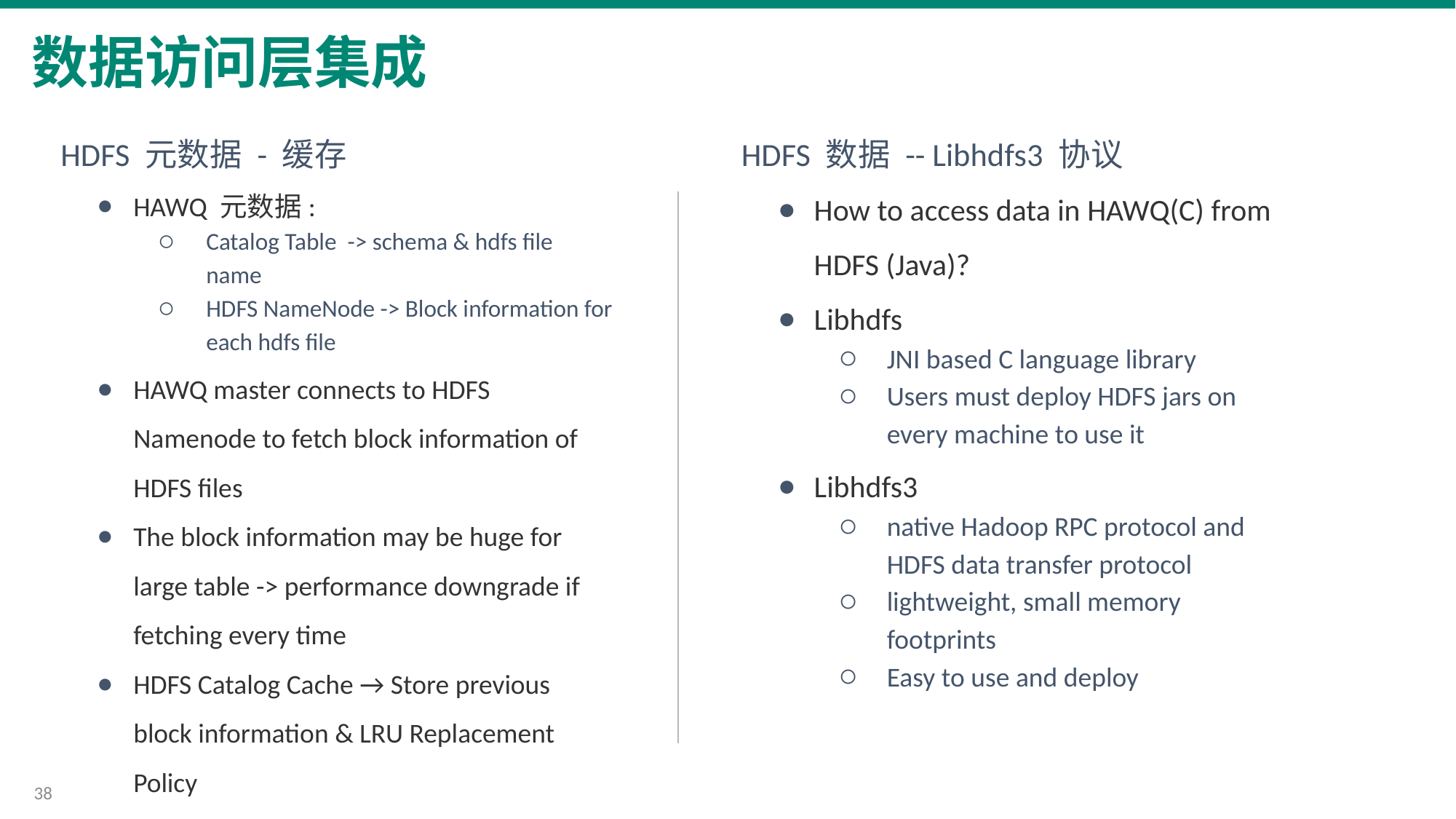

# 数据访问层集成
HDFS 元数据 - 缓存
HAWQ 元数据:
Catalog Table  -> schema & hdfs file name
HDFS NameNode -> Block information for each hdfs file
HAWQ master connects to HDFS Namenode to fetch block information of HDFS files
The block information may be huge for large table -> performance downgrade if fetching every time
HDFS Catalog Cache → Store previous block information & LRU Replacement Policy

HDFS 数据 -- Libhdfs3 协议
How to access data in HAWQ(C) from HDFS (Java)?
Libhdfs
JNI based C language library
Users must deploy HDFS jars on every machine to use it
Libhdfs3
native Hadoop RPC protocol and HDFS data transfer protocol
lightweight, small memory footprints
Easy to use and deploy
38